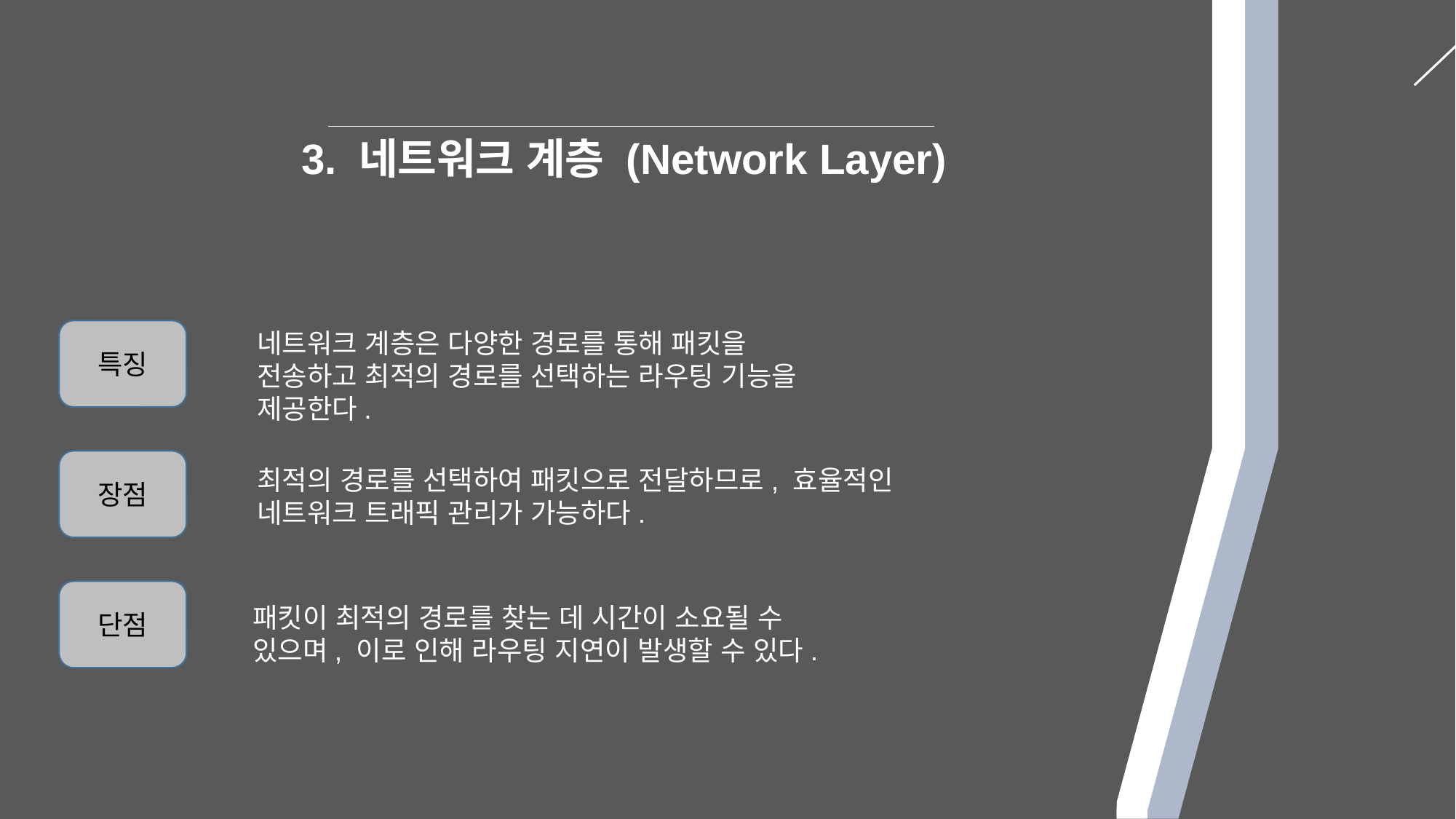

3. 네트워크 계층 (Network Layer)

특징
네트워크 계층은 다양한 경로를 통해 패킷을 전송하고 최적의 경로를 선택하는 라우팅 기능을 제공한다.
장점
최적의 경로를 선택하여 패킷으로 전달하므로, 효율적인
네트워크 트래픽 관리가 가능하다.
단점
패킷이 최적의 경로를 찾는 데 시간이 소요될 수
있으며, 이로 인해 라우팅 지연이 발생할 수 있다.